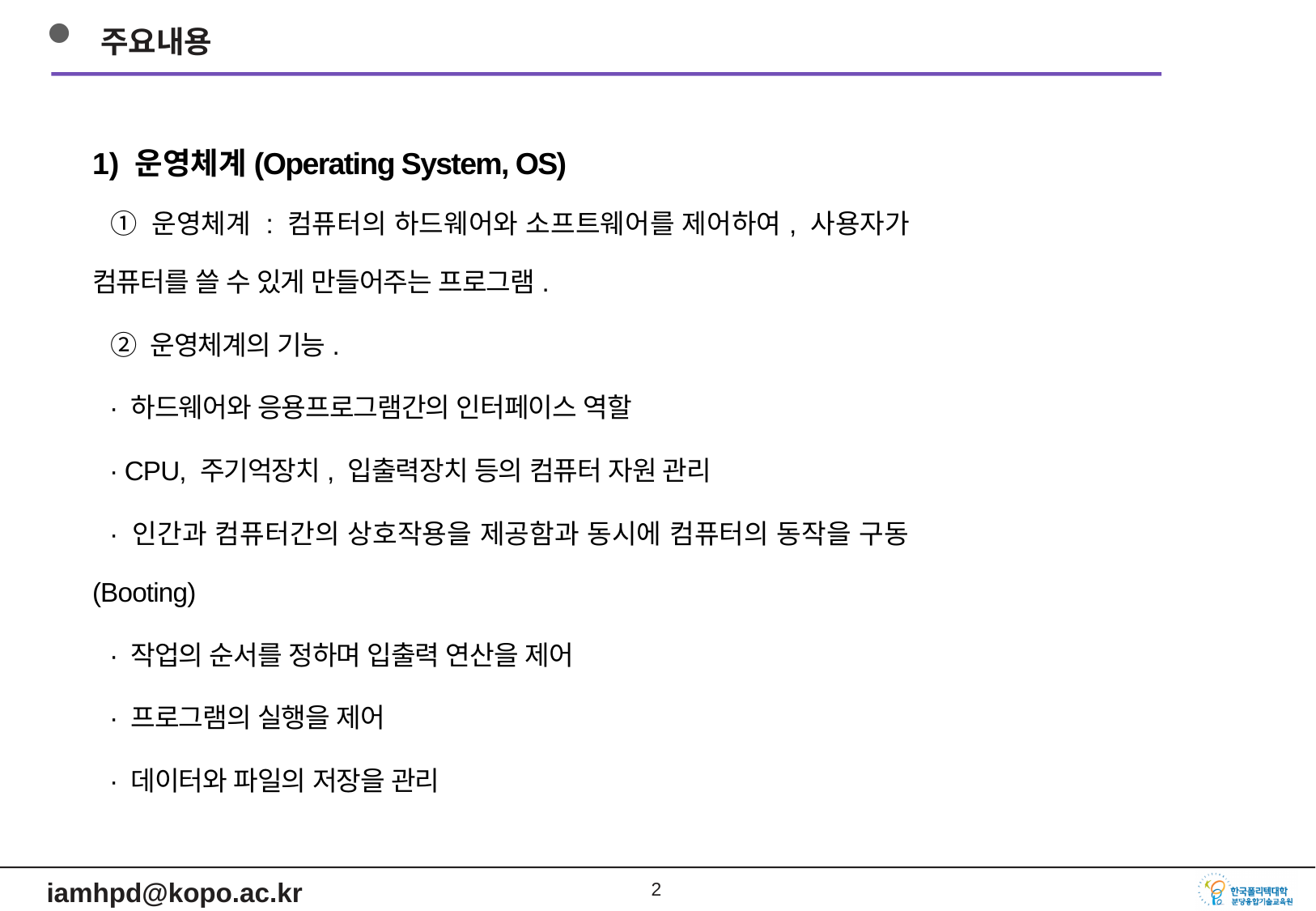

주요내용
1) 운영체계(Operating System, OS)
① 운영체계 : 컴퓨터의 하드웨어와 소프트웨어를 제어하여, 사용자가 컴퓨터를 쓸 수 있게 만들어주는 프로그램.
② 운영체계의 기능.
∙ 하드웨어와 응용프로그램간의 인터페이스 역할
∙ CPU, 주기억장치, 입출력장치 등의 컴퓨터 자원 관리
∙ 인간과 컴퓨터간의 상호작용을 제공함과 동시에 컴퓨터의 동작을 구동(Booting)
∙ 작업의 순서를 정하며 입출력 연산을 제어
∙ 프로그램의 실행을 제어
∙ 데이터와 파일의 저장을 관리
2